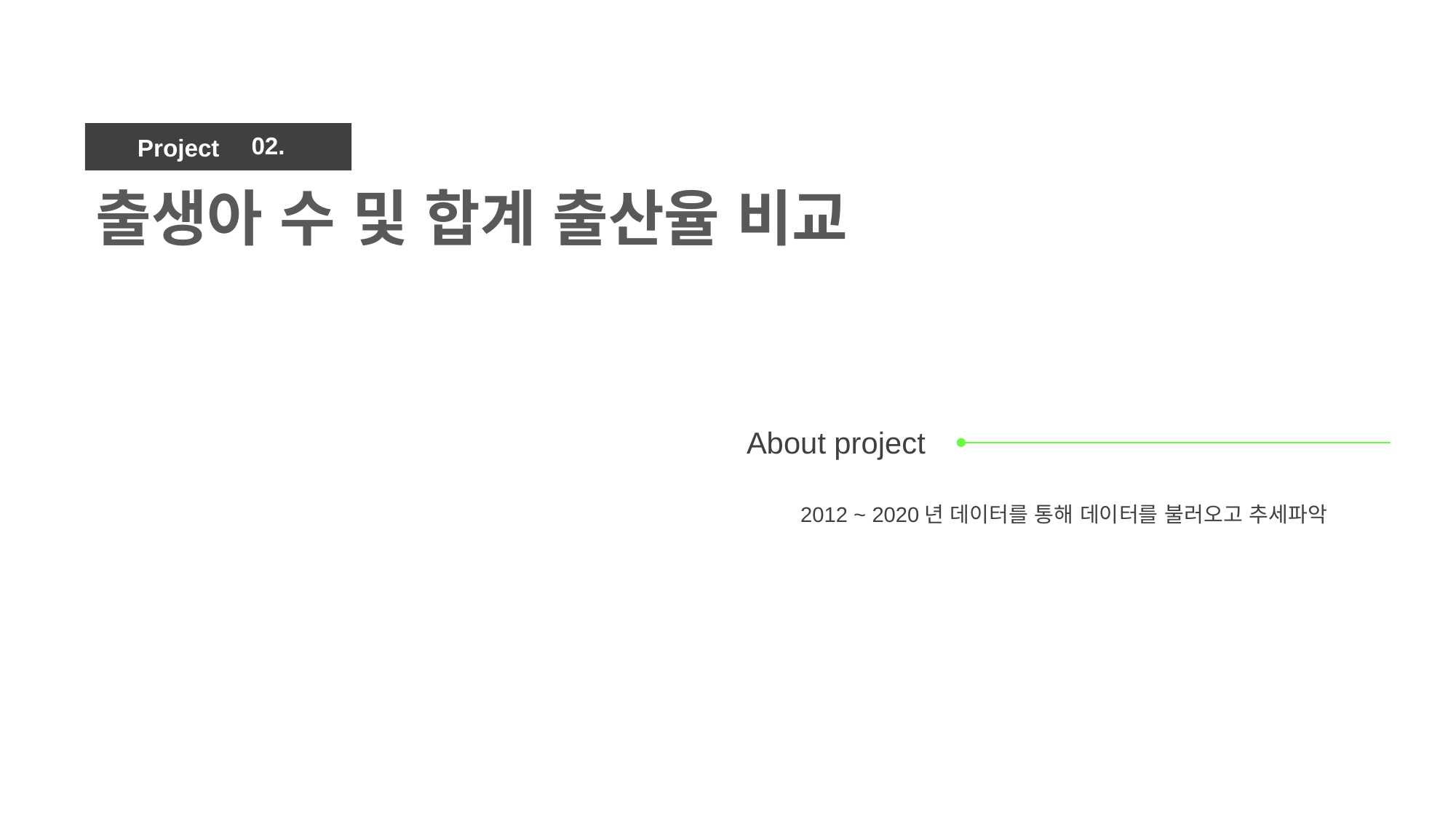

02.
출생아 수 및 합계 출산율 비교
         2012 ~ 2020년 데이터를 통해 데이터를 불러오고 추세파악